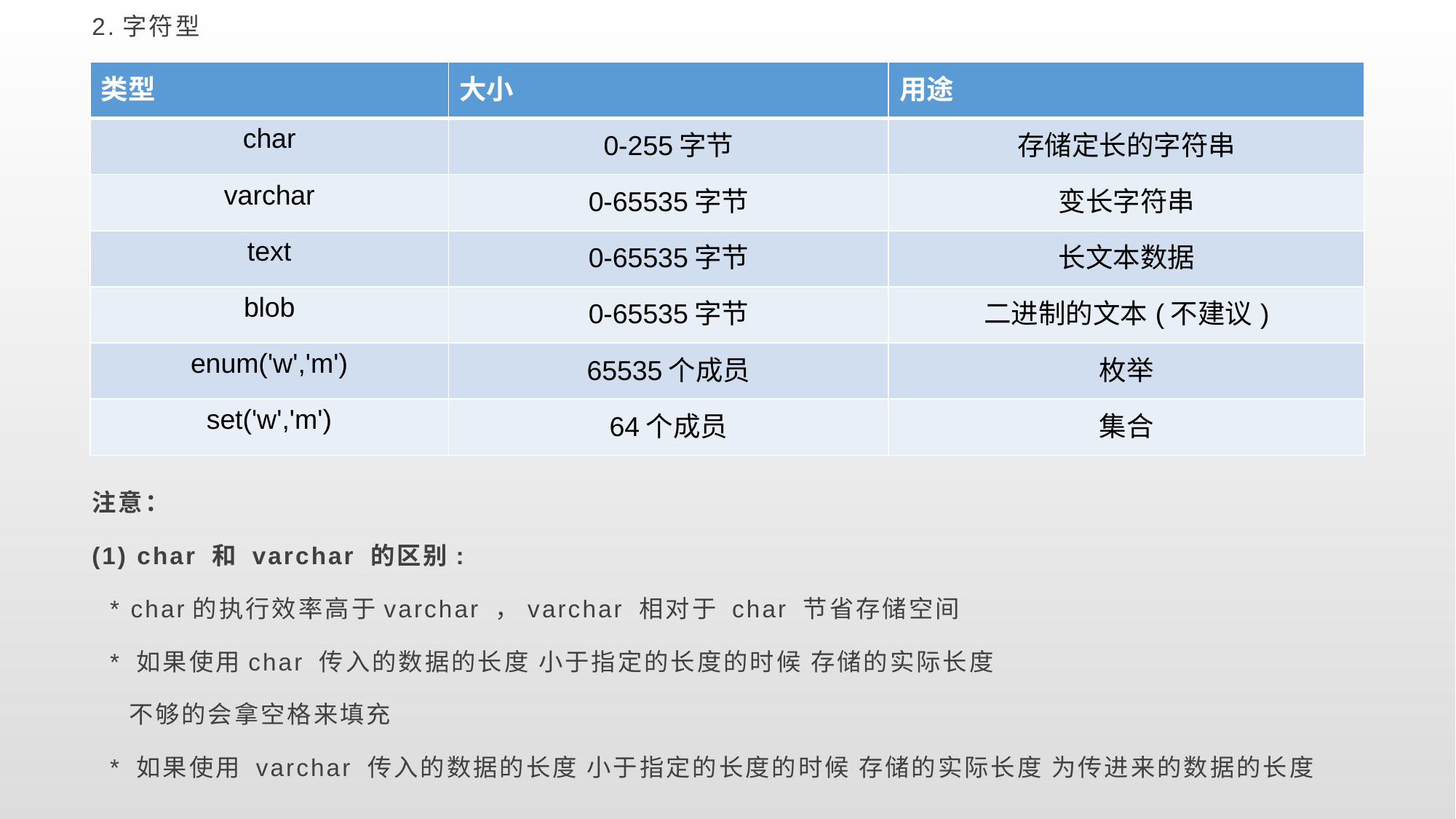

2.字符型

注意：
(1) char 和 varchar 的区别:
  * char的执⾏效率⾼于varchar ，varchar 相对于 char 节省存储空间
  * 如果使⽤char 传⼊的数据的⻓度 ⼩于指定的⻓度的时候 存储的实际⻓度
    不够的会拿空格来填充
  * 如果使⽤ varchar 传⼊的数据的⻓度 ⼩于指定的⻓度的时候 存储的实际⻓度 为传进来的数据的⻓度
| 类型 | 大小 | 用途 |
| --- | --- | --- |
| char | 0-255字节 | 存储定长的字符串 |
| varchar | 0-65535字节 | 变长字符串 |
| text | 0-65535字节 | 长文本数据 |
| blob | 0-65535字节 | 二进制的文本(不建议) |
| enum('w','m') | 65535个成员 | 枚举 |
| set('w','m') | 64个成员 | 集合 |